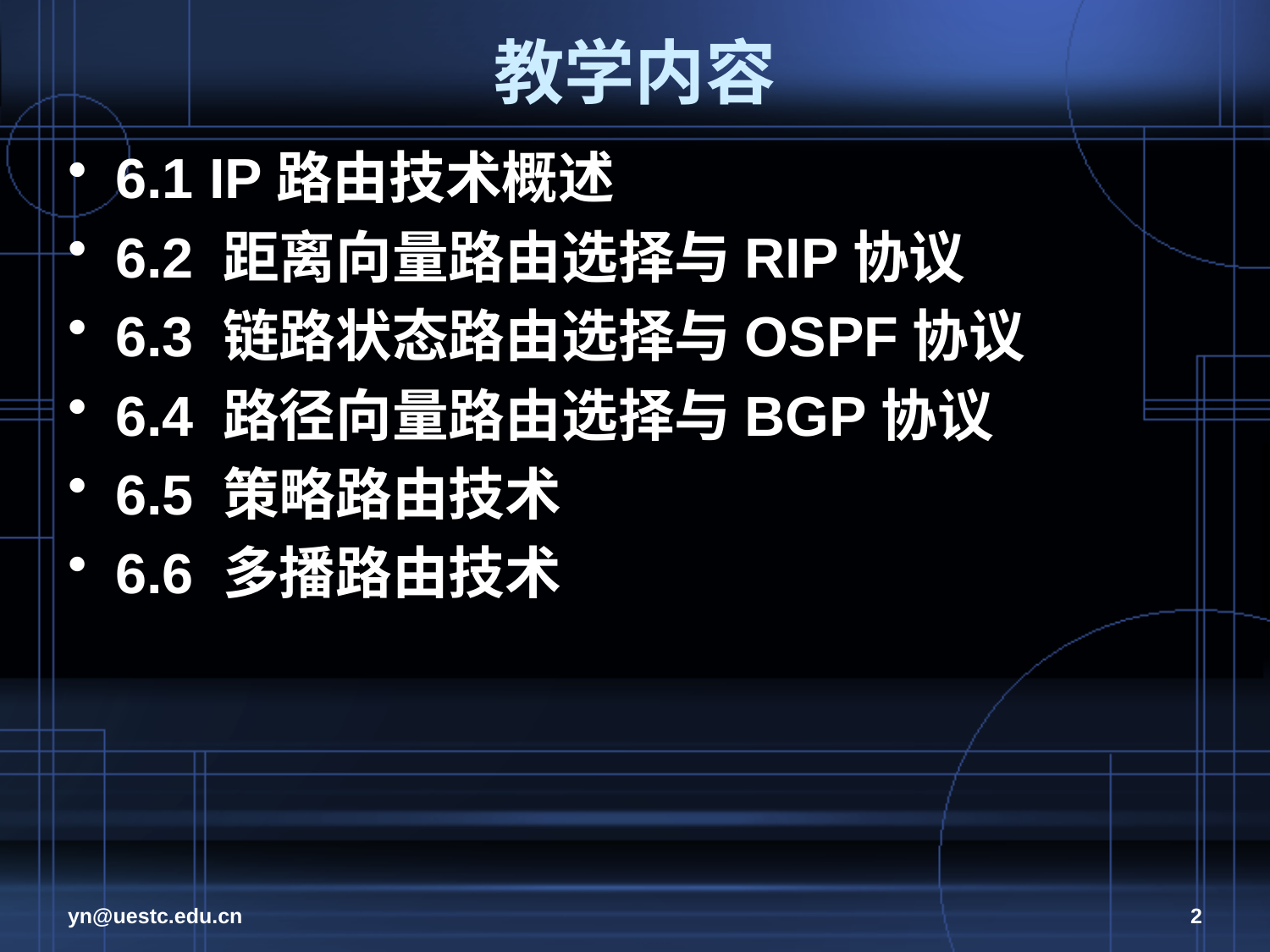

# 教学内容
6.1 IP路由技术概述
6.2 距离向量路由选择与RIP协议
6.3 链路状态路由选择与OSPF协议
6.4 路径向量路由选择与BGP协议
6.5 策略路由技术
6.6 多播路由技术
yn@uestc.edu.cn
2